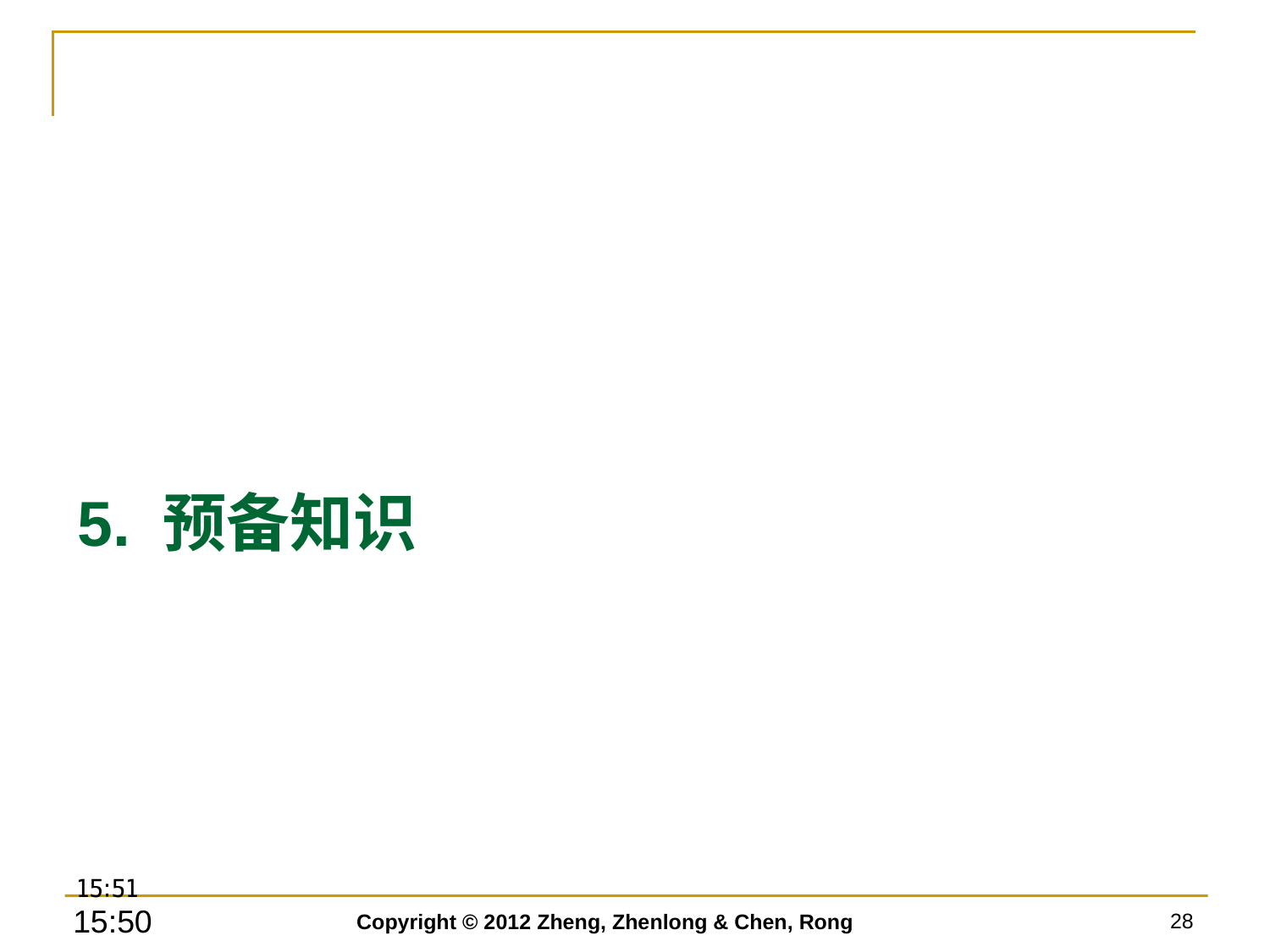

# 5. 预备知识

15:51
28
Copyright © 2012 Zheng, Zhenlong & Chen, Rong